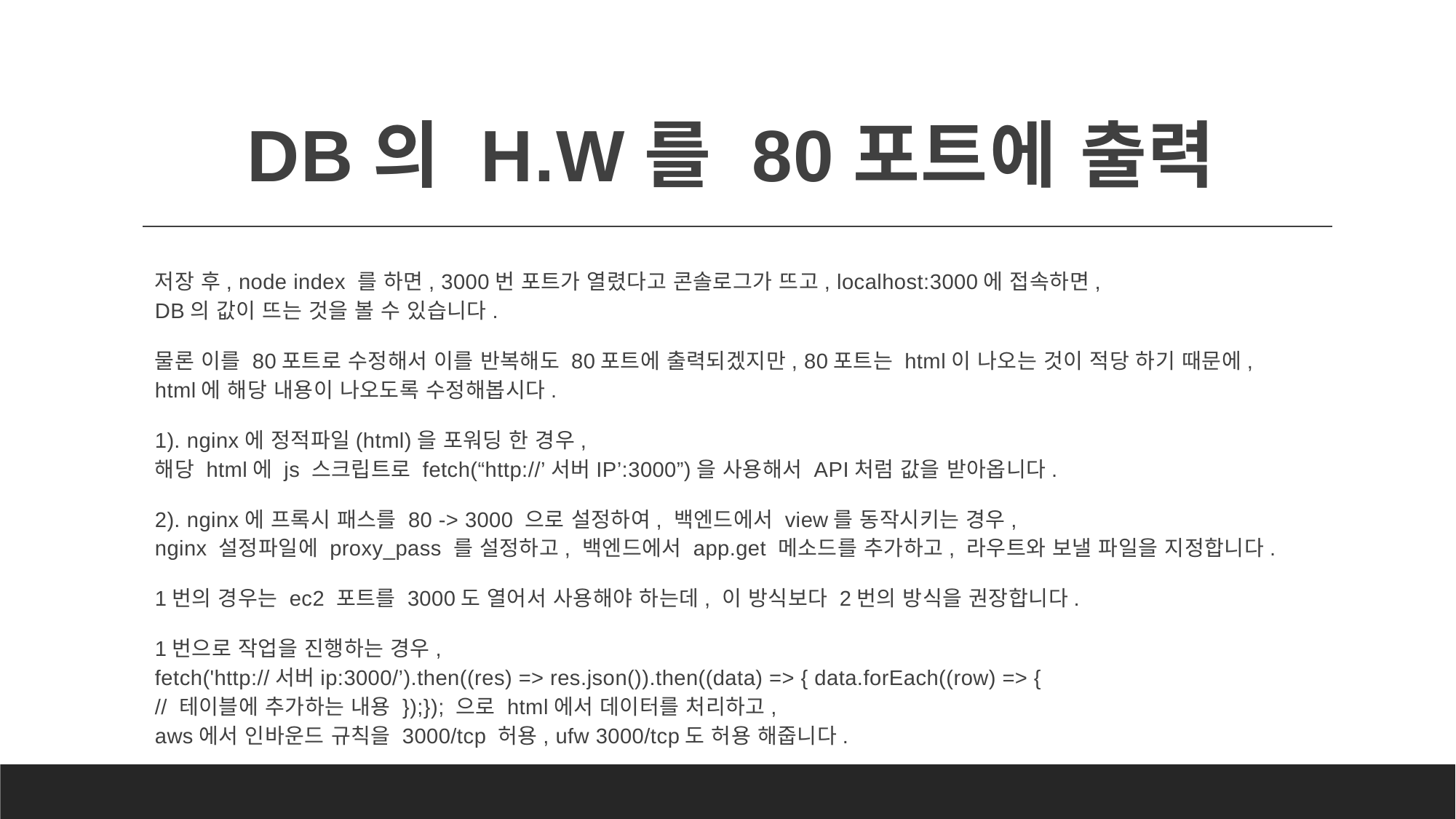

# DB의 H.W를 80포트에 출력
저장 후, node index 를 하면, 3000번 포트가 열렸다고 콘솔로그가 뜨고, localhost:3000에 접속하면,
DB의 값이 뜨는 것을 볼 수 있습니다.
물론 이를 80포트로 수정해서 이를 반복해도 80포트에 출력되겠지만, 80포트는 html이 나오는 것이 적당 하기 때문에,
html에 해당 내용이 나오도록 수정해봅시다.
1). nginx에 정적파일(html)을 포워딩 한 경우,
해당 html에 js 스크립트로 fetch(“http://’서버IP’:3000”)을 사용해서 API처럼 값을 받아옵니다.
2). nginx에 프록시 패스를 80 -> 3000 으로 설정하여, 백엔드에서 view를 동작시키는 경우,
nginx 설정파일에 proxy_pass 를 설정하고, 백엔드에서 app.get 메소드를 추가하고, 라우트와 보낼 파일을 지정합니다.
1번의 경우는 ec2 포트를 3000도 열어서 사용해야 하는데, 이 방식보다 2번의 방식을 권장합니다.
1번으로 작업을 진행하는 경우,
fetch('http://서버ip:3000/’).then((res) => res.json()).then((data) => { data.forEach((row) => {
// 테이블에 추가하는 내용 });}); 으로 html에서 데이터를 처리하고,
aws에서 인바운드 규칙을 3000/tcp 허용, ufw 3000/tcp도 허용 해줍니다.